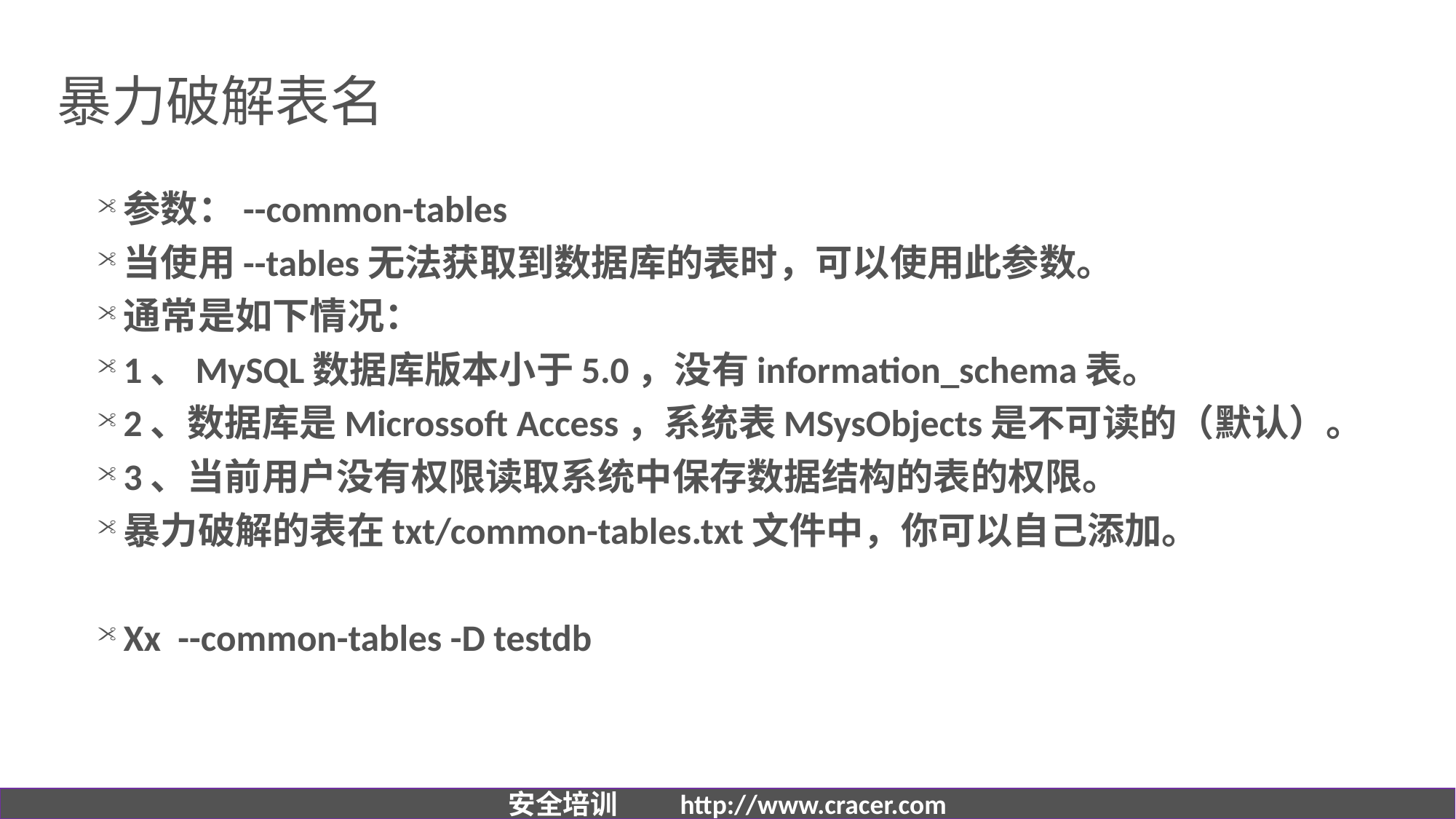

# 暴力破解表名
参数：--common-tables
当使用--tables无法获取到数据库的表时，可以使用此参数。
通常是如下情况：
1、MySQL数据库版本小于5.0，没有information_schema表。
2、数据库是Microssoft Access，系统表MSysObjects是不可读的（默认）。
3、当前用户没有权限读取系统中保存数据结构的表的权限。
暴力破解的表在txt/common-tables.txt文件中，你可以自己添加。

Xx  --common-tables -D testdb